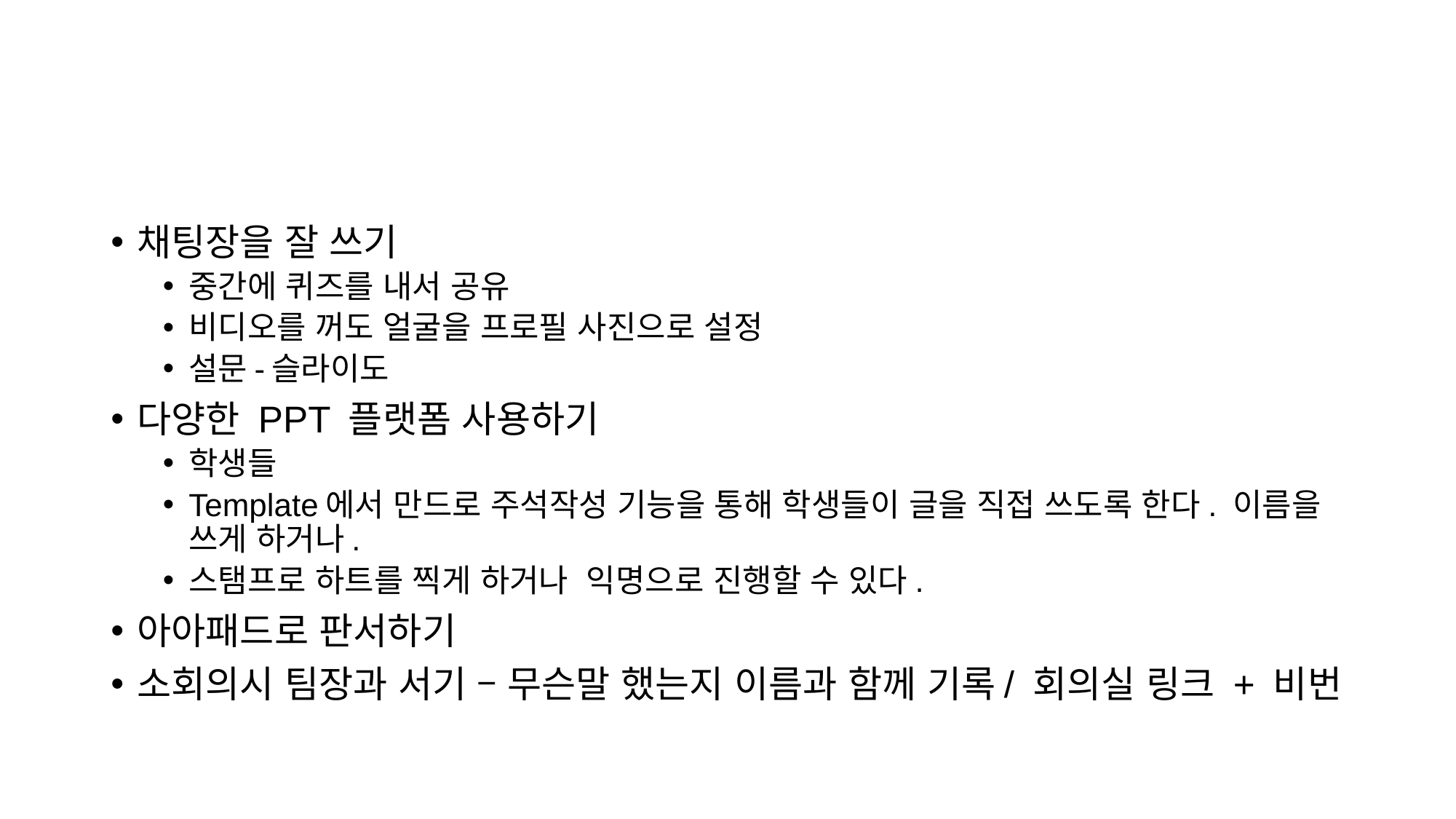

#
채팅장을 잘 쓰기
중간에 퀴즈를 내서 공유
비디오를 꺼도 얼굴을 프로필 사진으로 설정
설문-슬라이도
다양한 PPT 플랫폼 사용하기
학생들
Template에서 만드로 주석작성 기능을 통해 학생들이 글을 직접 쓰도록 한다. 이름을 쓰게 하거나.
스탬프로 하트를 찍게 하거나  익명으로 진행할 수 있다.
아아패드로 판서하기
소회의시 팀장과 서기 – 무슨말 했는지 이름과 함께 기록/ 회의실 링크 + 비번